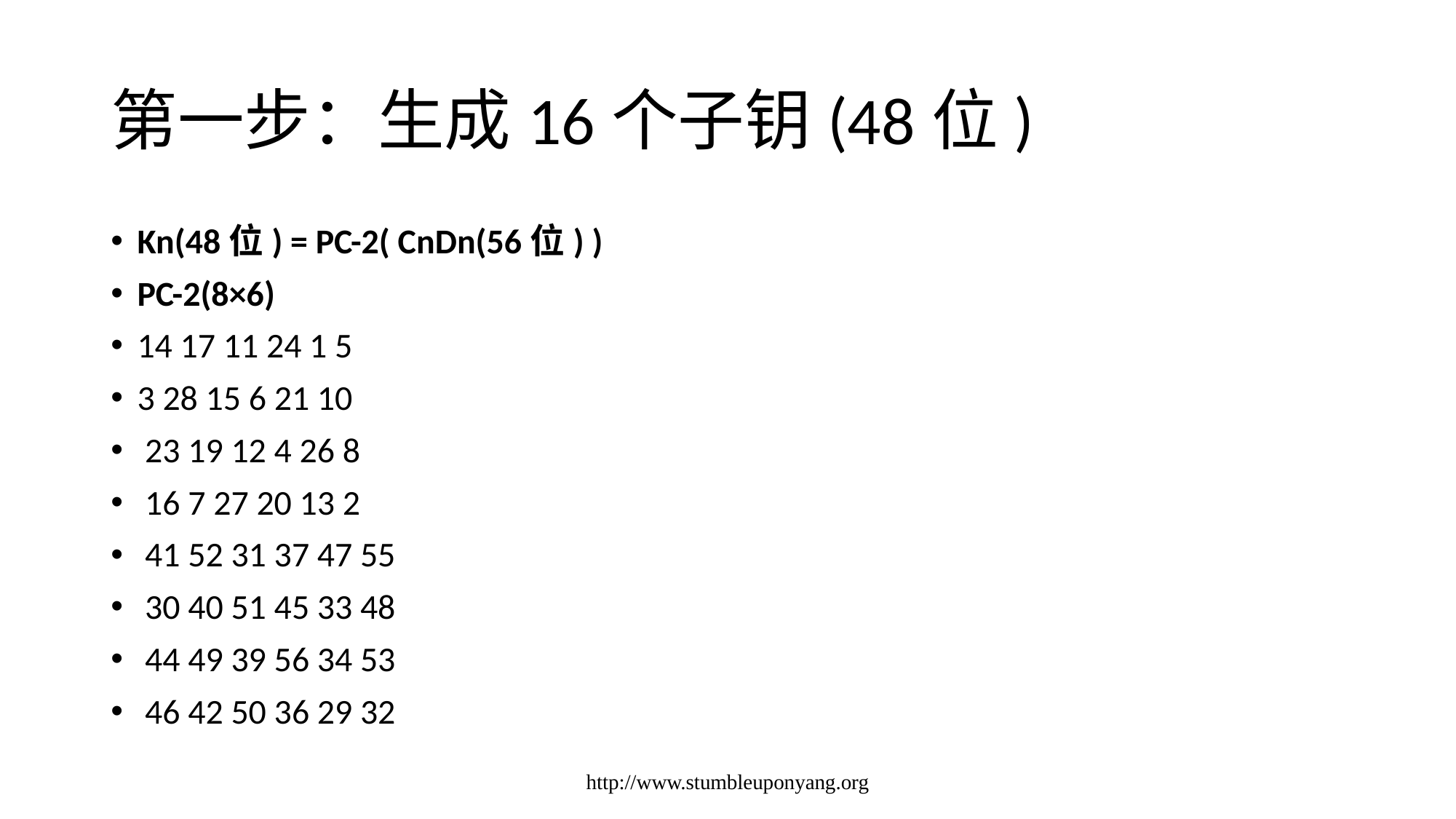

# 第一步：生成16个子钥(48位)
Kn(48位) = PC-2( CnDn(56位) )
PC-2(8×6)
14 17 11 24 1 5
3 28 15 6 21 10
 23 19 12 4 26 8
 16 7 27 20 13 2
 41 52 31 37 47 55
 30 40 51 45 33 48
 44 49 39 56 34 53
 46 42 50 36 29 32
http://www.stumbleuponyang.org